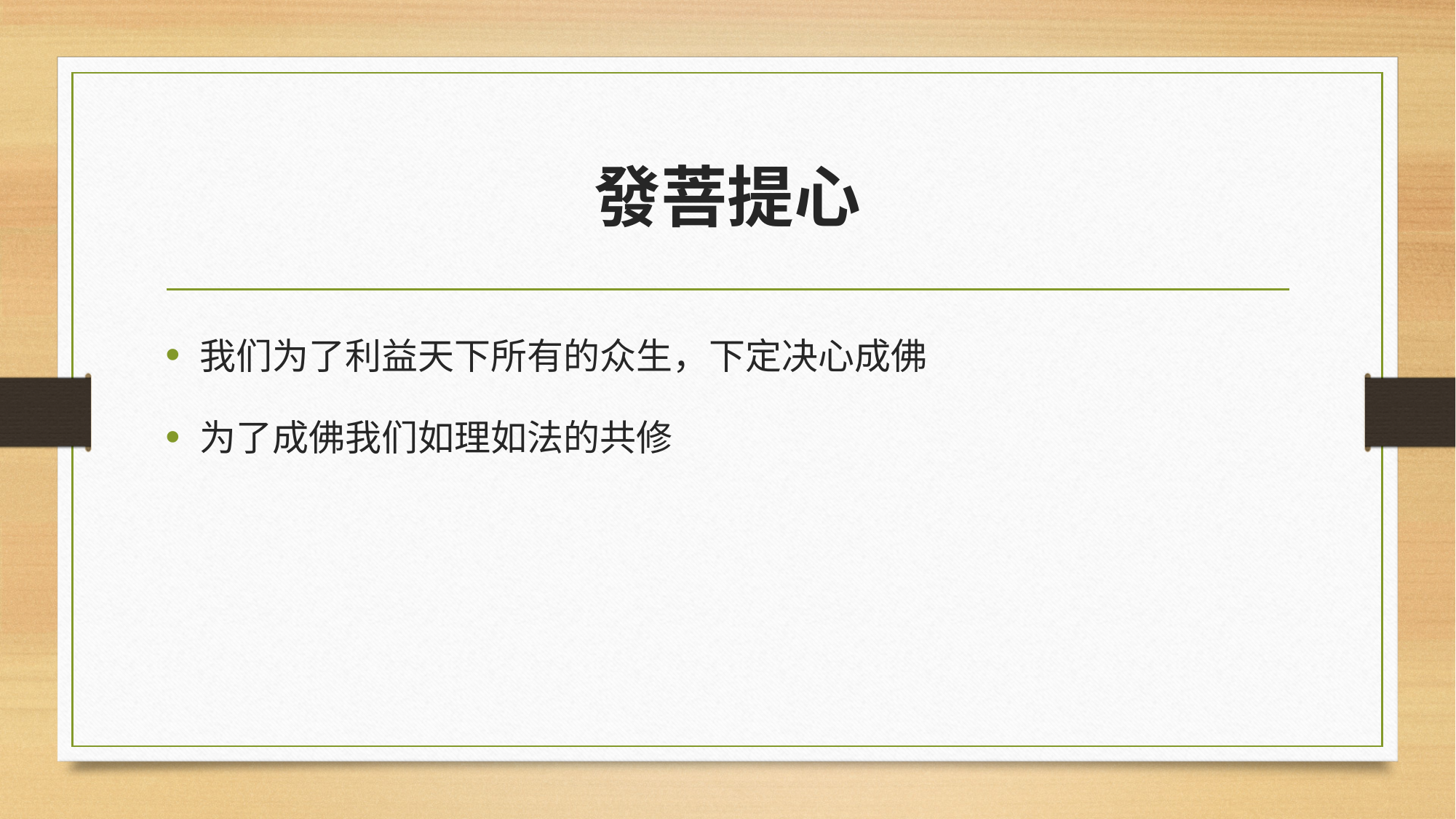

# 發菩提心
我们为了利益天下所有的众生，下定决心成佛
为了成佛我们如理如法的共修